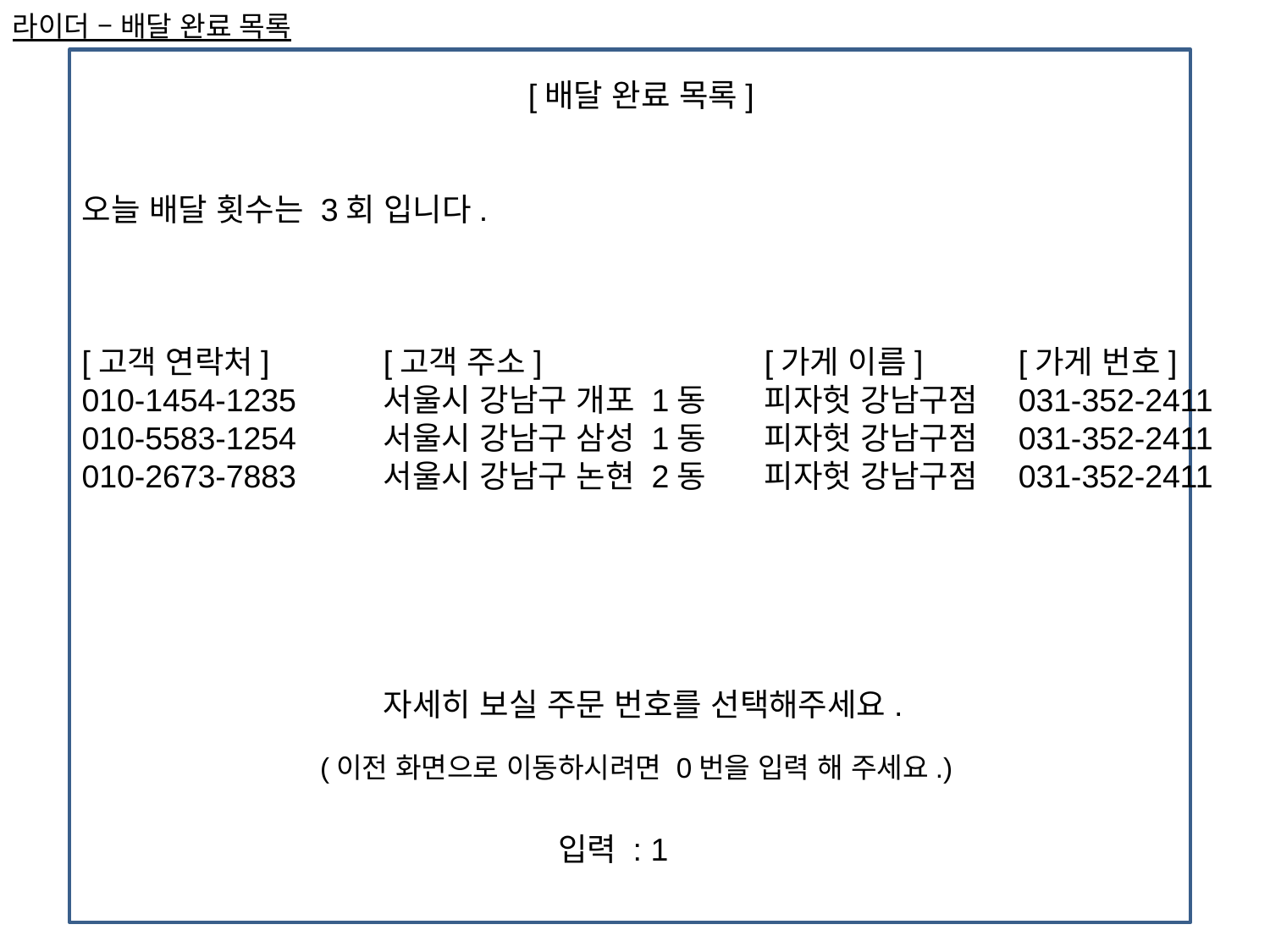

라이더 – 배달 완료 목록

				  [배달 완료 목록]

오늘 배달 횟수는 3회 입니다.

[고객 연락처]	[고객 주소]		[가게 이름]	[가게 번호]
010-1454-1235	서울시 강남구 개포 1동	피자헛 강남구점	031-352-2411
010-5583-1254	서울시 강남구 삼성 1동	피자헛 강남구점	031-352-2411
010-2673-7883	서울시 강남구 논현 2동	피자헛 강남구점	031-352-2411

			자세히 보실 주문 번호를 선택해주세요.

(이전 화면으로 이동하시려면 0번을 입력 해 주세요.)
입력 : 1